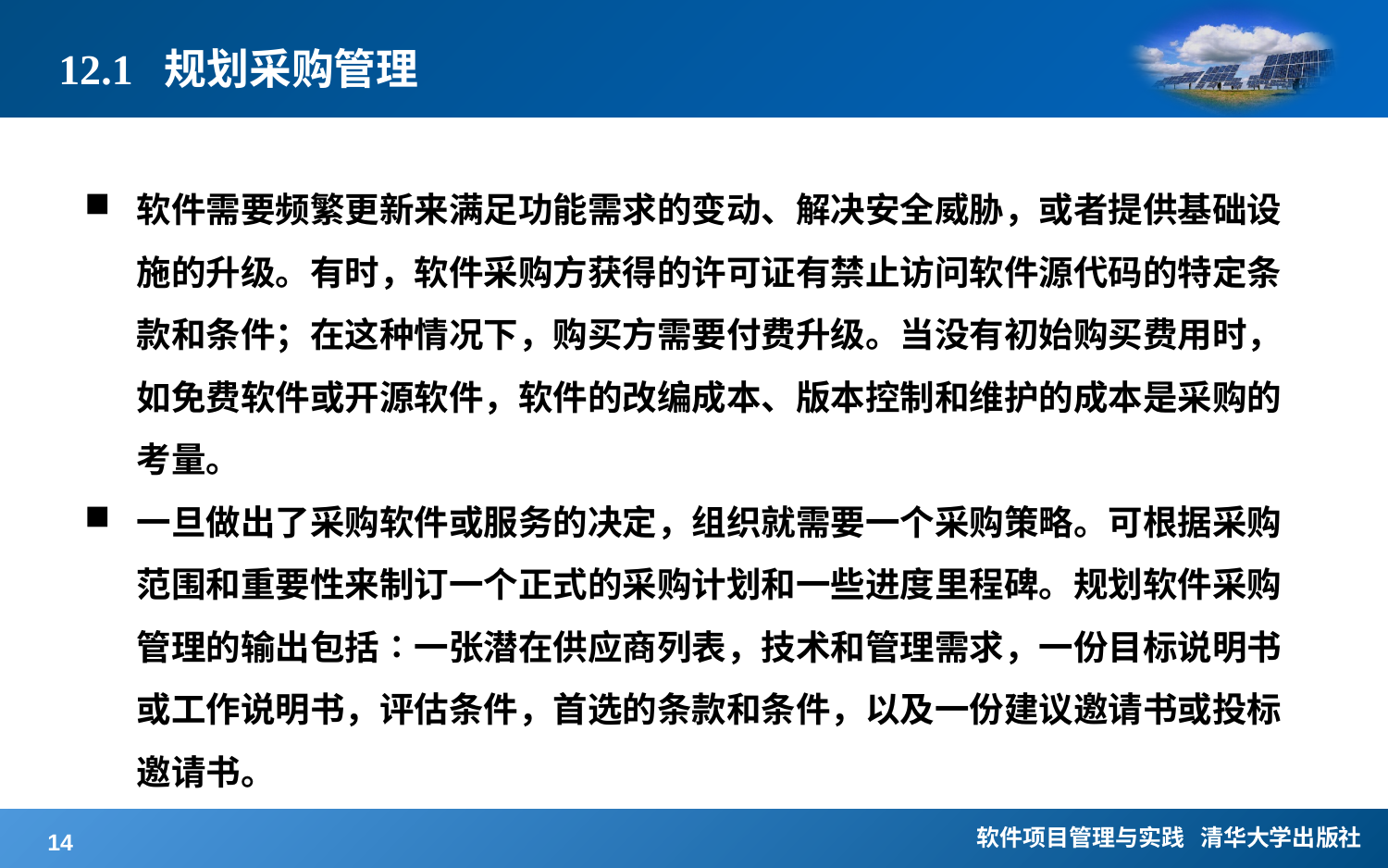

# 12.1  规划采购管理
软件需要频繁更新来满足功能需求的变动、解决安全威胁，或者提供基础设施的升级。有时，软件采购方获得的许可证有禁止访问软件源代码的特定条款和条件；在这种情况下，购买方需要付费升级。当没有初始购买费用时，如免费软件或开源软件，软件的改编成本、版本控制和维护的成本是采购的考量。
一旦做出了采购软件或服务的决定，组织就需要一个采购策略。可根据采购范围和重要性来制订一个正式的采购计划和一些进度里程碑。规划软件采购管理的输出包括∶一张潜在供应商列表，技术和管理需求，一份目标说明书或工作说明书，评估条件，首选的条款和条件，以及一份建议邀请书或投标邀请书。